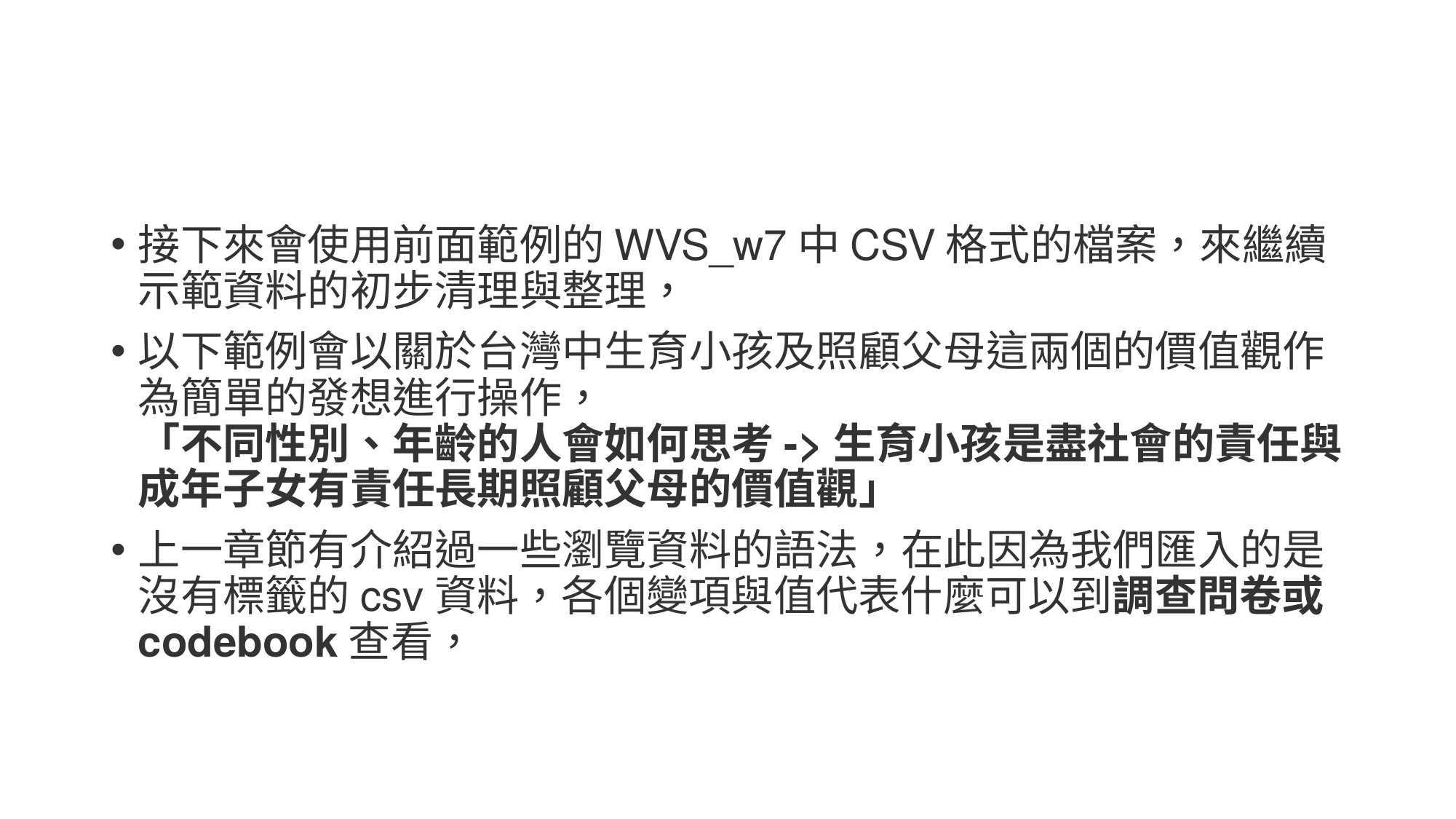

#
接下來會使用前面範例的WVS_w7中CSV格式的檔案，來繼續示範資料的初步清理與整理，
以下範例會以關於台灣中生育小孩及照顧父母這兩個的價值觀作為簡單的發想進行操作，
「不同性別、年齡的人會如何思考->生育小孩是盡社會的責任與成年子女有責任長期照顧父母的價值觀」
上一章節有介紹過一些瀏覽資料的語法，在此因為我們匯入的是沒有標籤的csv資料，各個變項與值代表什麼可以到調查問卷或codebook查看，